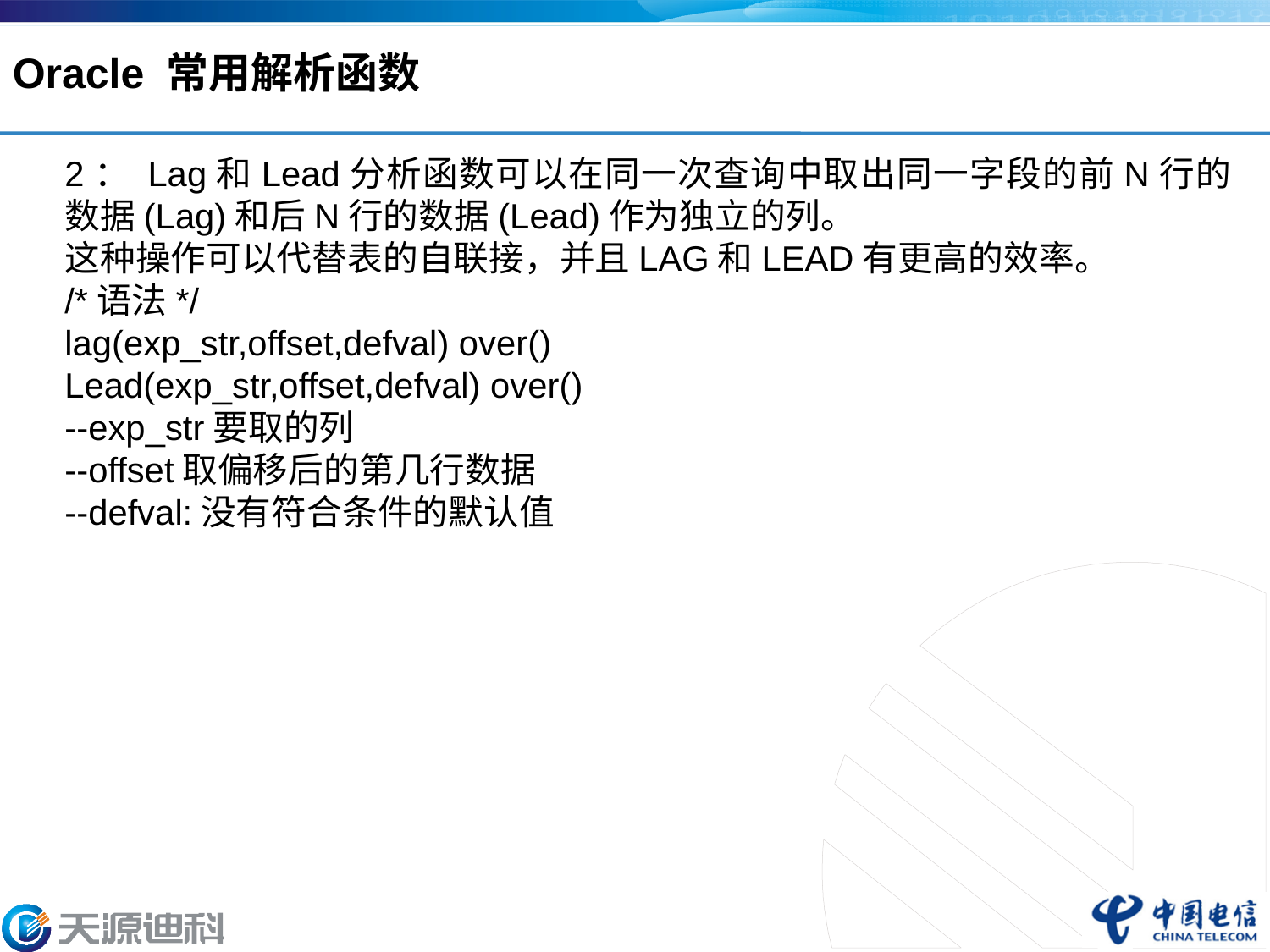

Oracle 常用解析函数
2： Lag和Lead分析函数可以在同一次查询中取出同一字段的前N行的数据(Lag)和后N行的数据(Lead)作为独立的列。
这种操作可以代替表的自联接，并且LAG和LEAD有更高的效率。
/*语法*/
lag(exp_str,offset,defval) over()
Lead(exp_str,offset,defval) over()
--exp_str要取的列
--offset取偏移后的第几行数据
--defval:没有符合条件的默认值